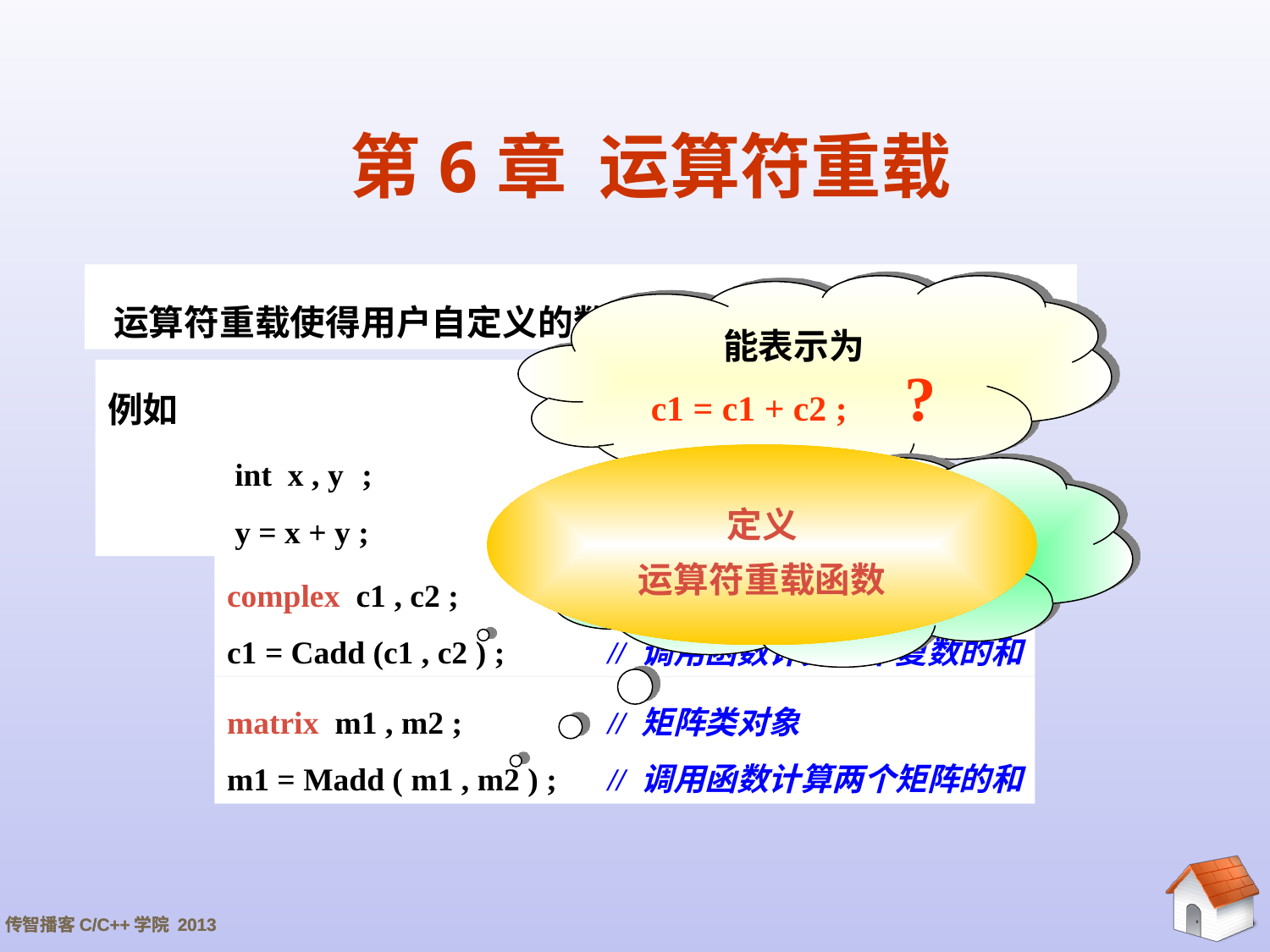

# 第6章  运算符重载
 运算符重载使得用户自定义的数据以一种更简洁的方式工作
能表示为
c1 = c1 + c2 ; 	?
例如
	int  x , y	;
	y = x + y ;
定义
运算符重载函数
能表示为
m1 = m1 + m2 ; 	?
complex  c1 , c2 ;  		// 复数类对象
c1 = Cadd (c1 , c2 ) ;	// 调用函数计算两个复数的和
matrix  m1 , m2 ;		// 矩阵类对象
m1 = Madd ( m1 , m2 ) ;	// 调用函数计算两个矩阵的和